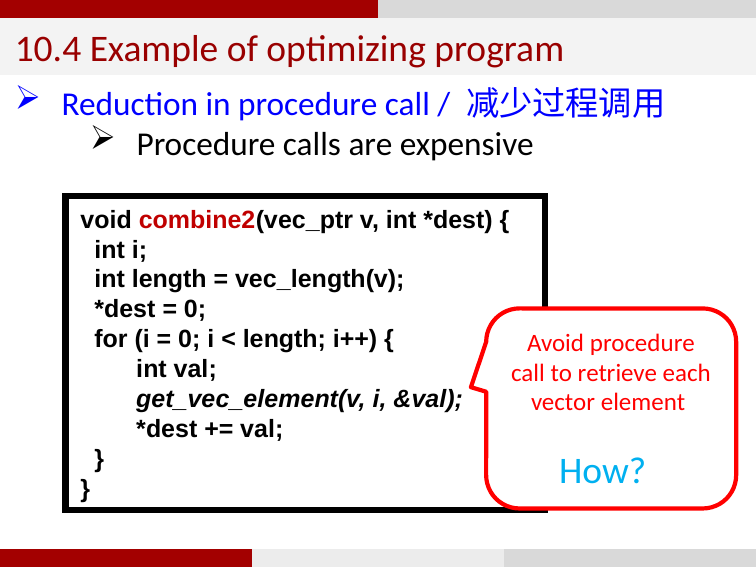

10.4 Example of optimizing program
Reduction in procedure call / 减少过程调用
Procedure calls are expensive
void combine2(vec_ptr v, int *dest) {
  int i;
  int length = vec_length(v);
  *dest = 0;
  for (i = 0; i < length; i++) {
        int val;
        get_vec_element(v, i, &val);
        *dest += val;
  }
}
Avoid procedure call to retrieve each vector element

How?

33